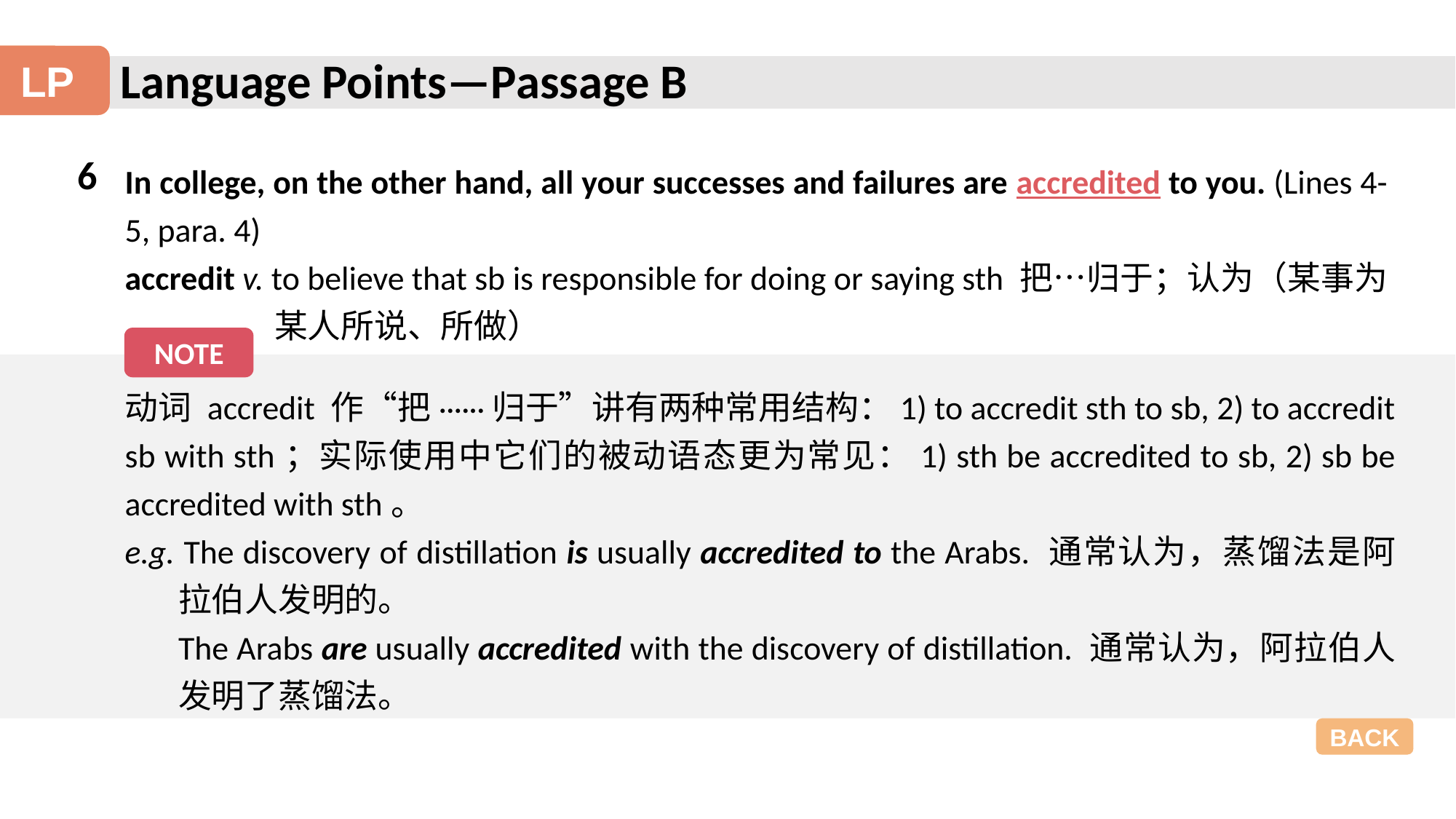

Language Points—Passage B
LP

6
In college, on the other hand, all your successes and failures are accredited to you. (Lines 4-5, para. 4)
accredit v. to believe that sb is responsible for doing or saying sth 把…归于；认为（某事为某人所说、所做）
NOTE

动词 accredit 作“把······归于”讲有两种常用结构：1) to accredit sth to sb, 2) to accredit sb with sth；实际使用中它们的被动语态更为常见：1) sth be accredited to sb, 2) sb be accredited with sth。
e.g. The discovery of distillation is usually accredited to the Arabs. 通常认为，蒸馏法是阿拉伯人发明的。
The Arabs are usually accredited with the discovery of distillation. 通常认为，阿拉伯人发明了蒸馏法。
BACK